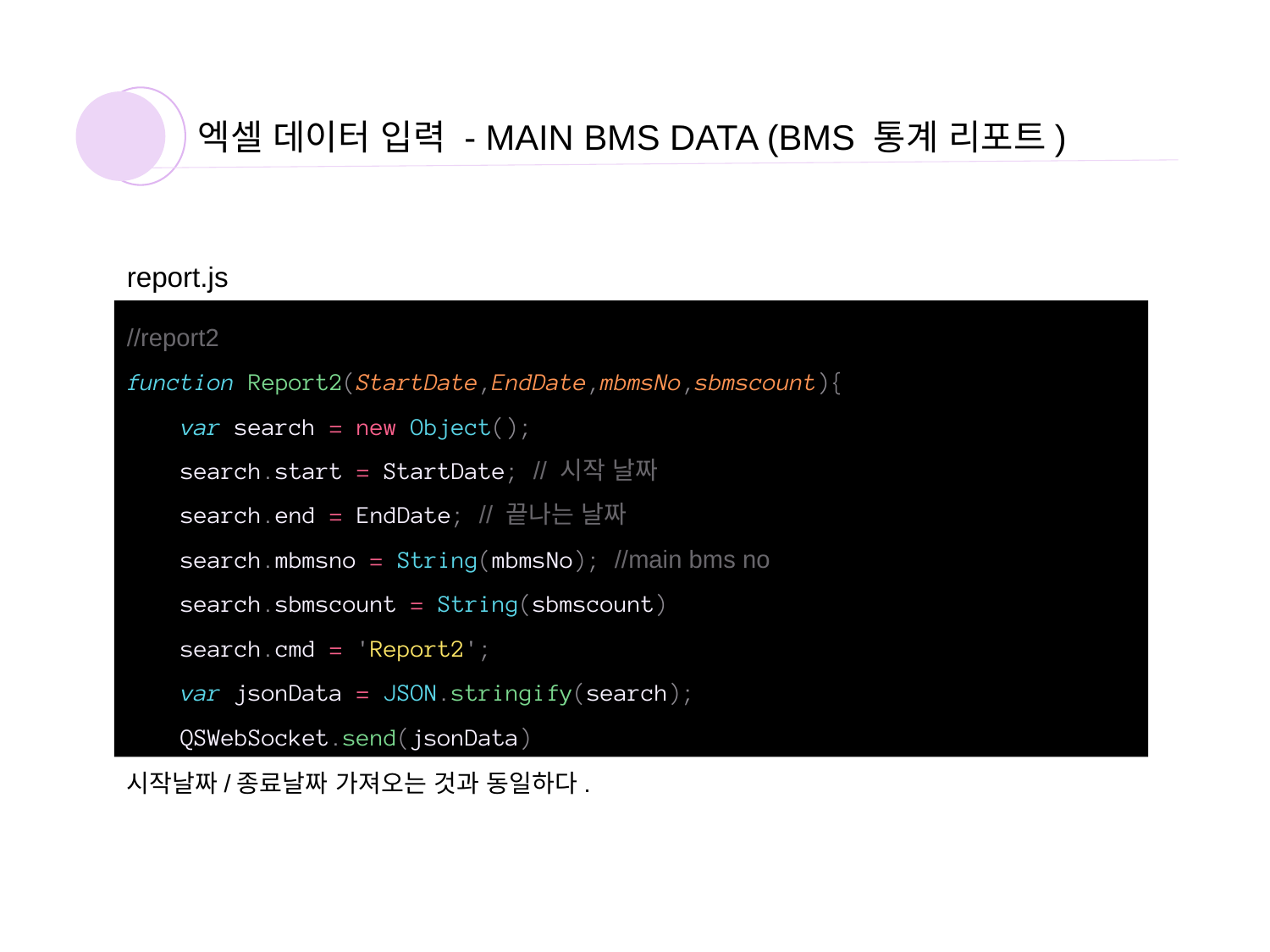

엑셀 데이터 입력 - MAIN BMS DATA (BMS 통계 리포트)
report.js
//report2
function Report2(StartDate,EndDate,mbmsNo,sbmscount){
    var search = new Object();
    search.start = StartDate; // 시작 날짜
    search.end = EndDate; // 끝나는 날짜
    search.mbmsno = String(mbmsNo); //main bms no
    search.sbmscount = String(sbmscount)
    search.cmd = 'Report2';
    var jsonData = JSON.stringify(search);
    QSWebSocket.send(jsonData)
시작날짜/종료날짜 가져오는 것과 동일하다.